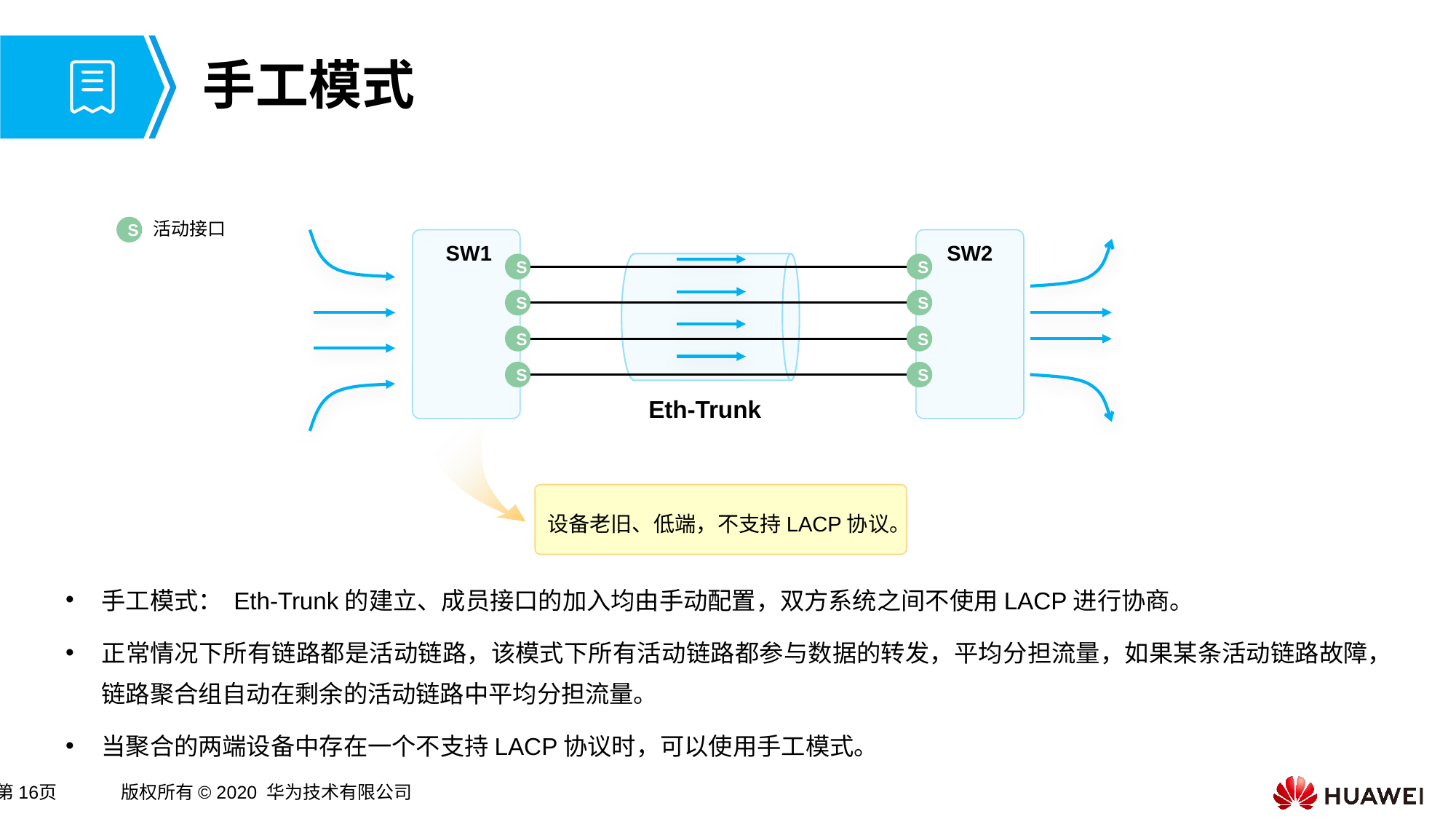

# 手工模式
活动接口
S

SW1
SW2

S
S

S
S
S
S
S
S
Eth-Trunk

设备老旧、低端，不支持LACP协议。
手工模式： Eth-Trunk的建立、成员接口的加入均由手动配置，双方系统之间不使用LACP进行协商。
正常情况下所有链路都是活动链路，该模式下所有活动链路都参与数据的转发，平均分担流量，如果某条活动链路故障，链路聚合组自动在剩余的活动链路中平均分担流量。
当聚合的两端设备中存在一个不支持LACP协议时，可以使用手工模式。